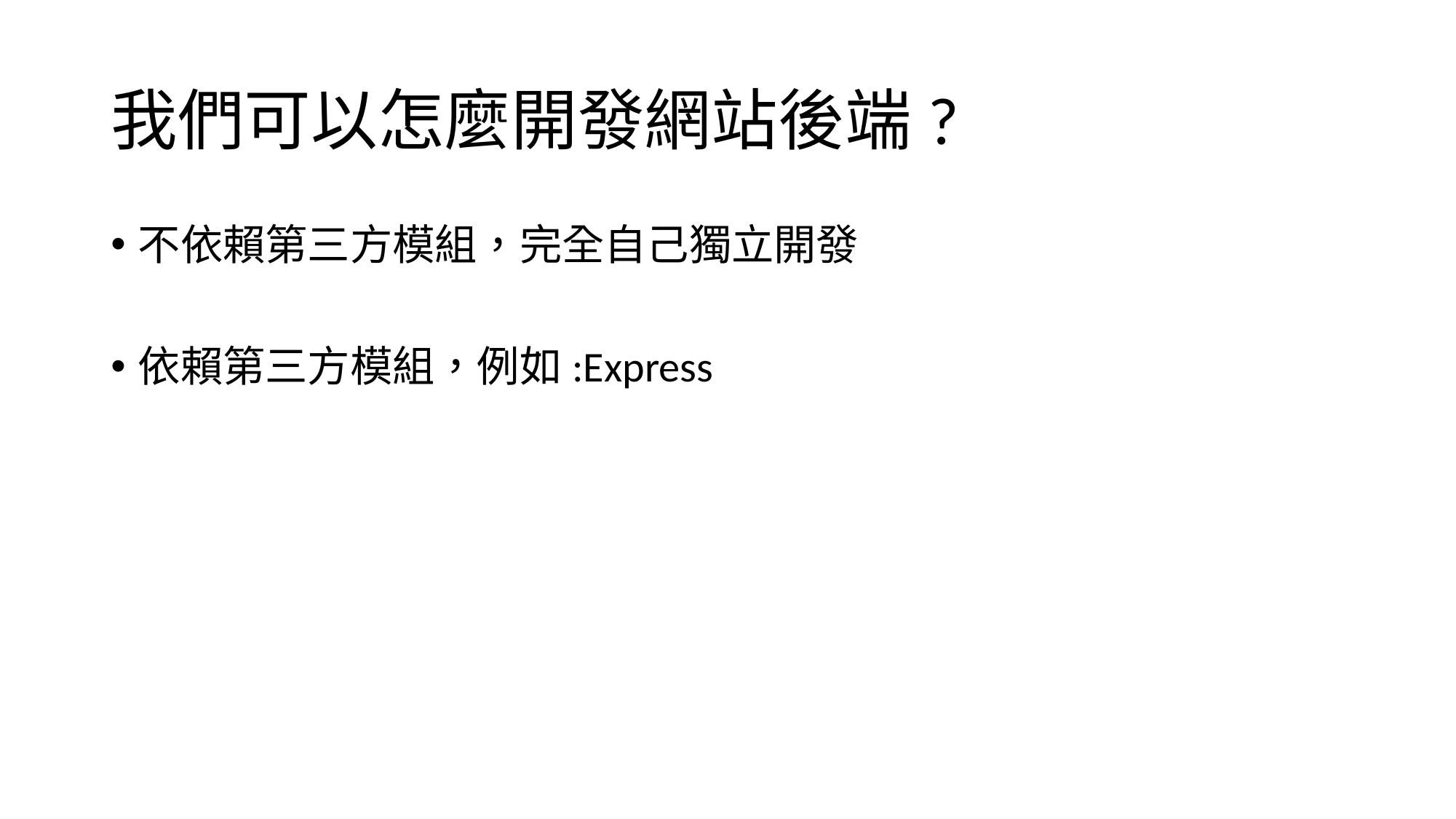

# 我們可以怎麼開發網站後端?
不依賴第三方模組，完全自己獨立開發

依賴第三方模組，例如:Express